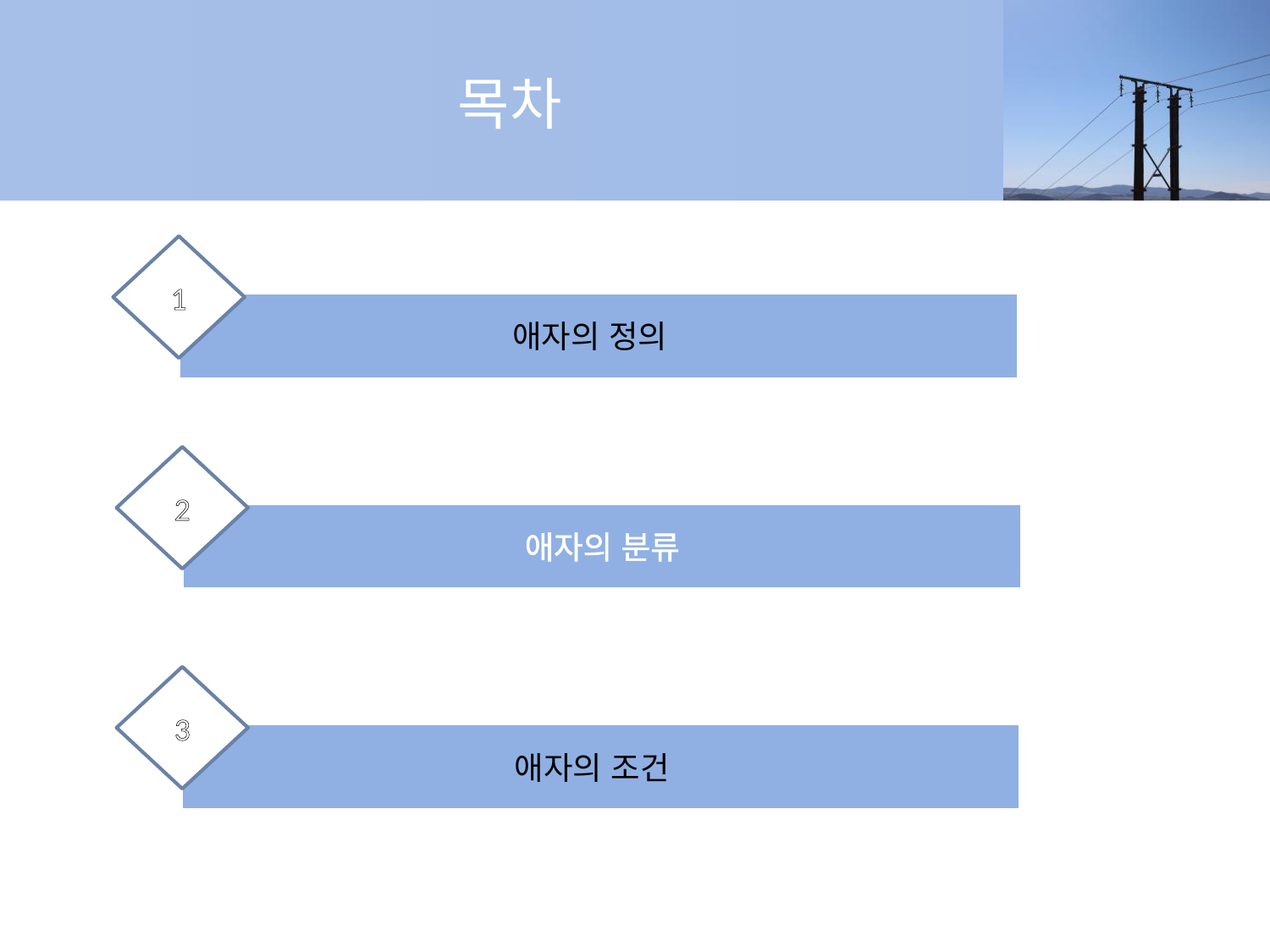

# 목차
1
애자의 정의
2
애자의 분류
3
애자의 조건